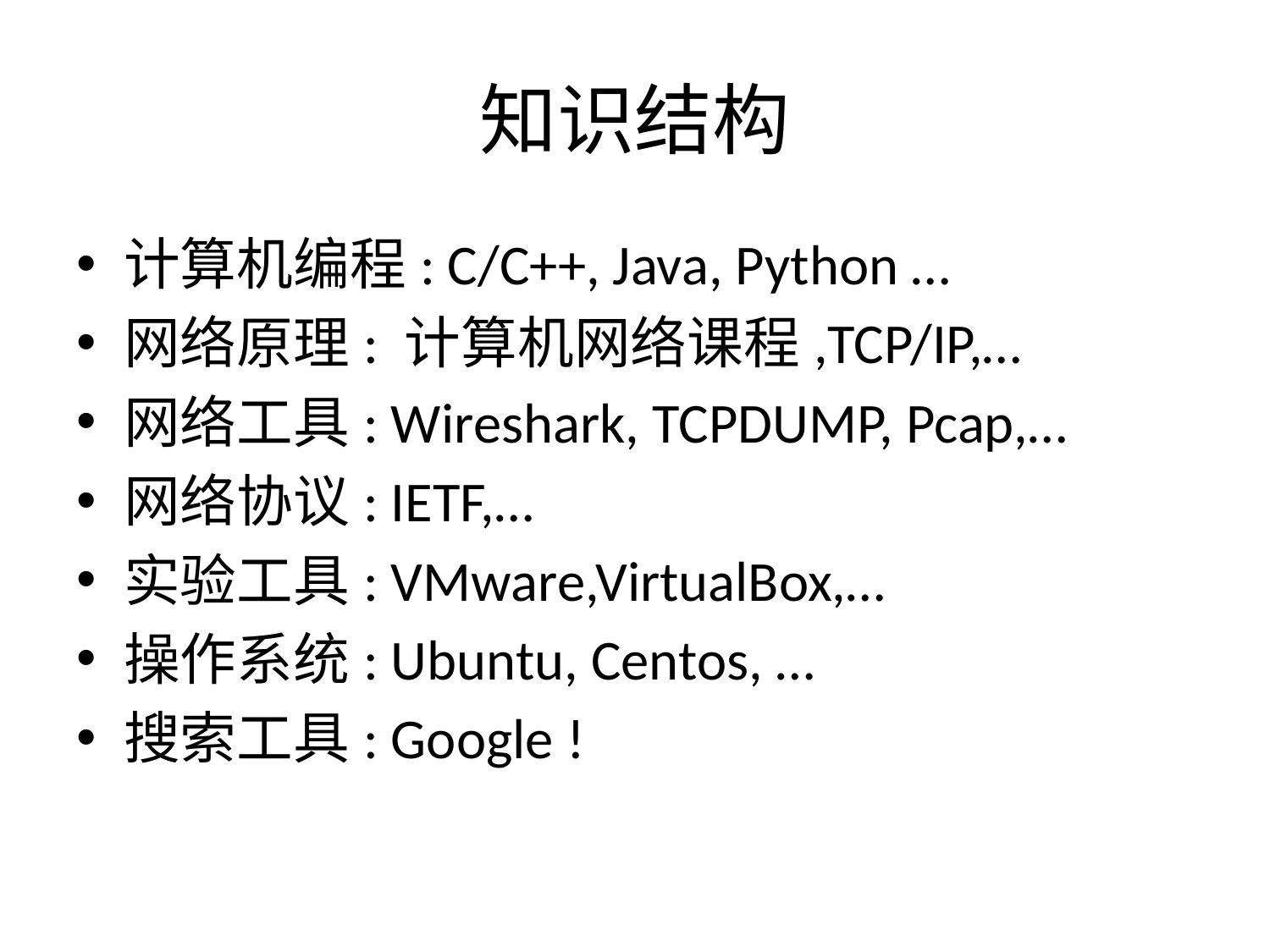

# 知识结构
计算机编程: C/C++, Java, Python …
网络原理: 计算机网络课程,TCP/IP,…
网络工具: Wireshark, TCPDUMP, Pcap,…
网络协议: IETF,…
实验工具: VMware,VirtualBox,…
操作系统: Ubuntu, Centos, …
搜索工具: Google !